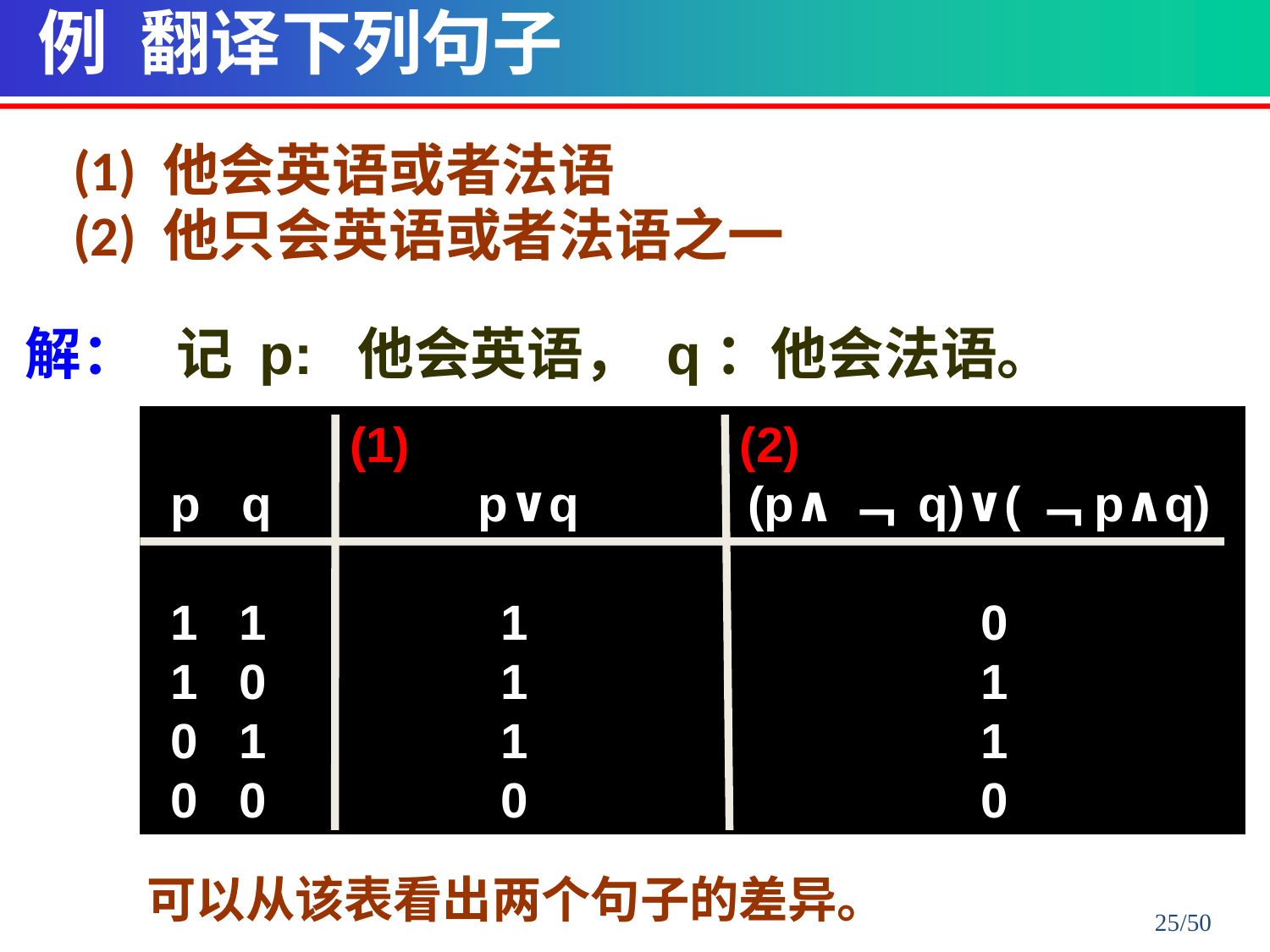

例  翻译下列句子
  (1) 他会英语或者法语
  (2) 他只会英语或者法语之一
解：   记 p:  他会英语， q：他会法语。

             (1)                        (2)
p   q               p∨q                   (p∧﹁ q)∨(﹁p∧q)

1   1                 1                                 0
1   0                 1                                 1
0   1                 1                                 1
0   0                 0                                 0

可以从该表看出两个句子的差异。
25/50